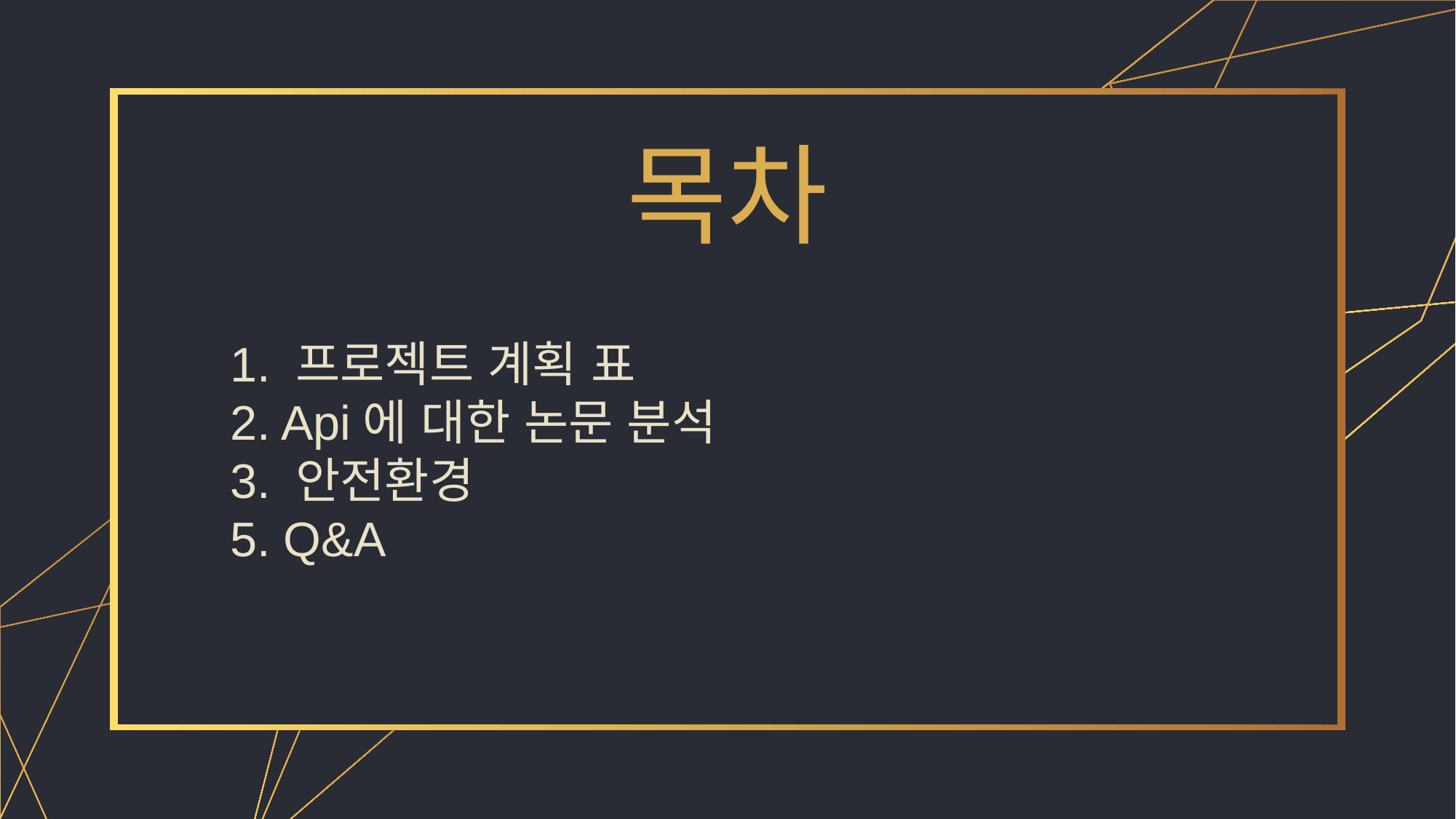

# 목차
1. 프로젝트 계획 표
2. Api에 대한 논문 분석
3. 안전환경
5. Q&A